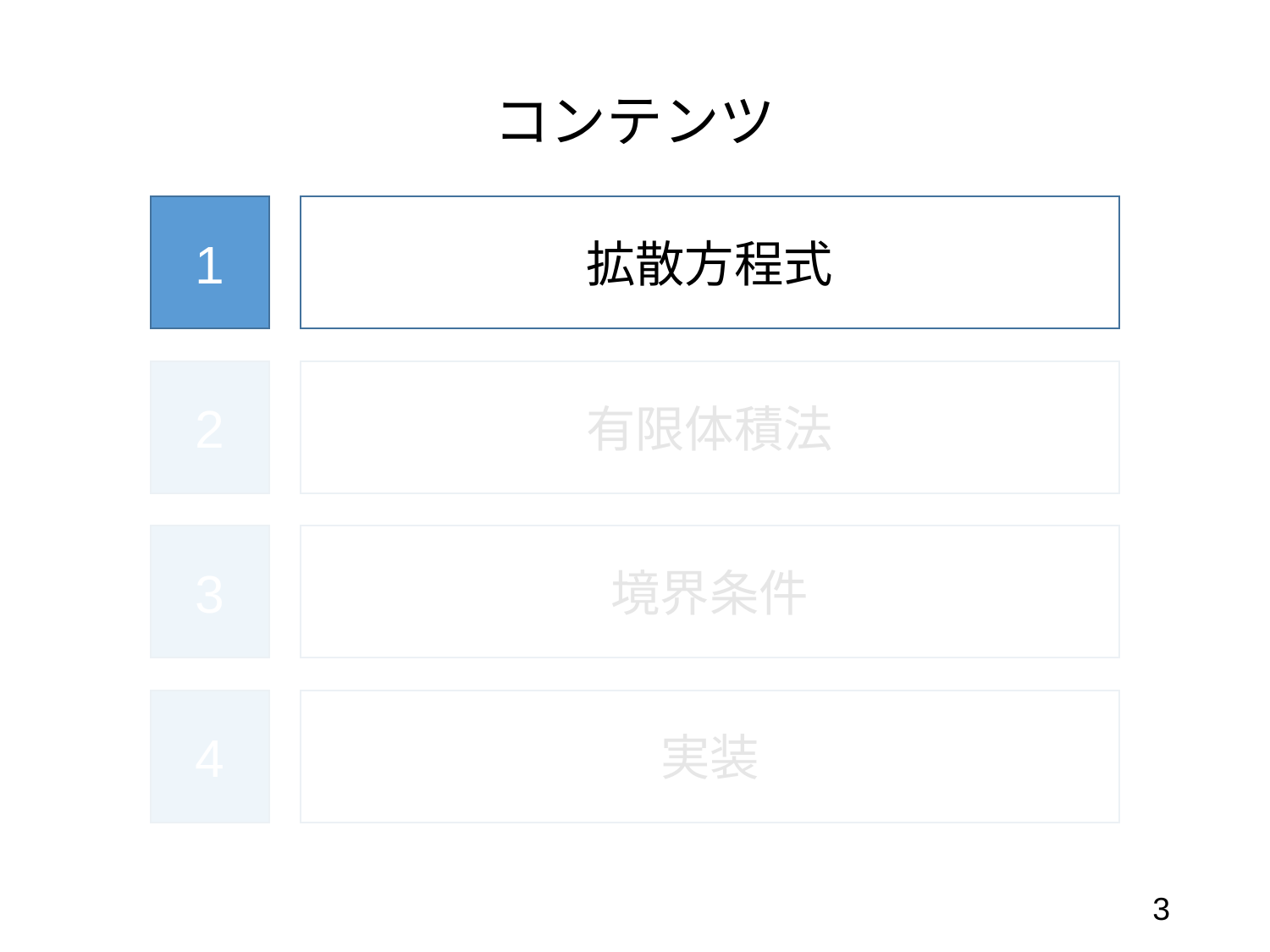

# コンテンツ
1
拡散方程式

2
有限体積法
3
境界条件
4
実装
3